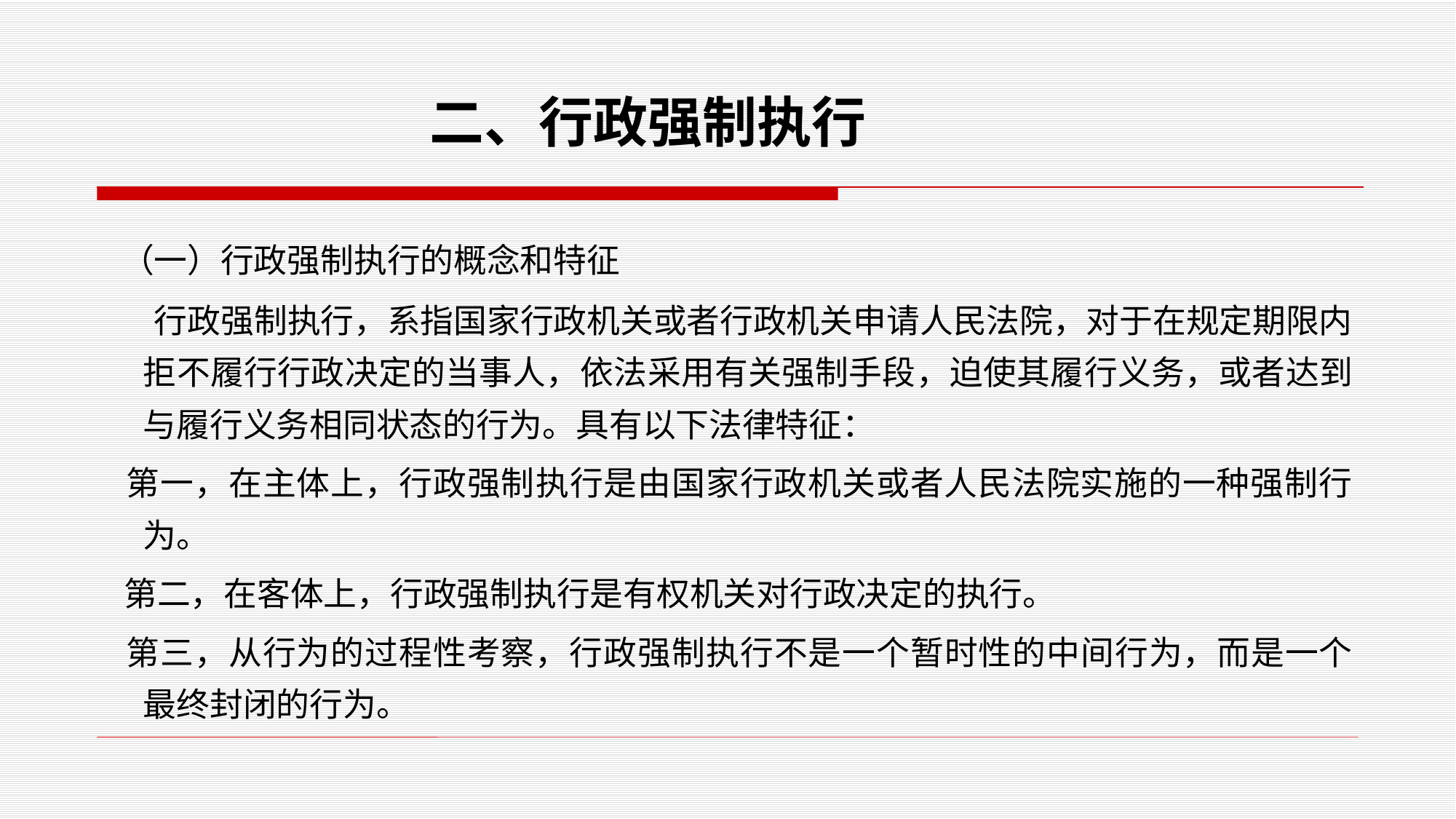

#
二、行政强制执行
 （一）行政强制执行的概念和特征
      行政强制执行，系指国家行政机关或者行政机关申请人民法院，对于在规定期限内拒不履行行政决定的当事人，依法采用有关强制手段，迫使其履行义务，或者达到与履行义务相同状态的行为。具有以下法律特征：
  第一，在主体上，行政强制执行是由国家行政机关或者人民法院实施的一种强制行为。
  第二，在客体上，行政强制执行是有权机关对行政决定的执行。
  第三，从行为的过程性考察，行政强制执行不是一个暂时性的中间行为，而是一个最终封闭的行为。